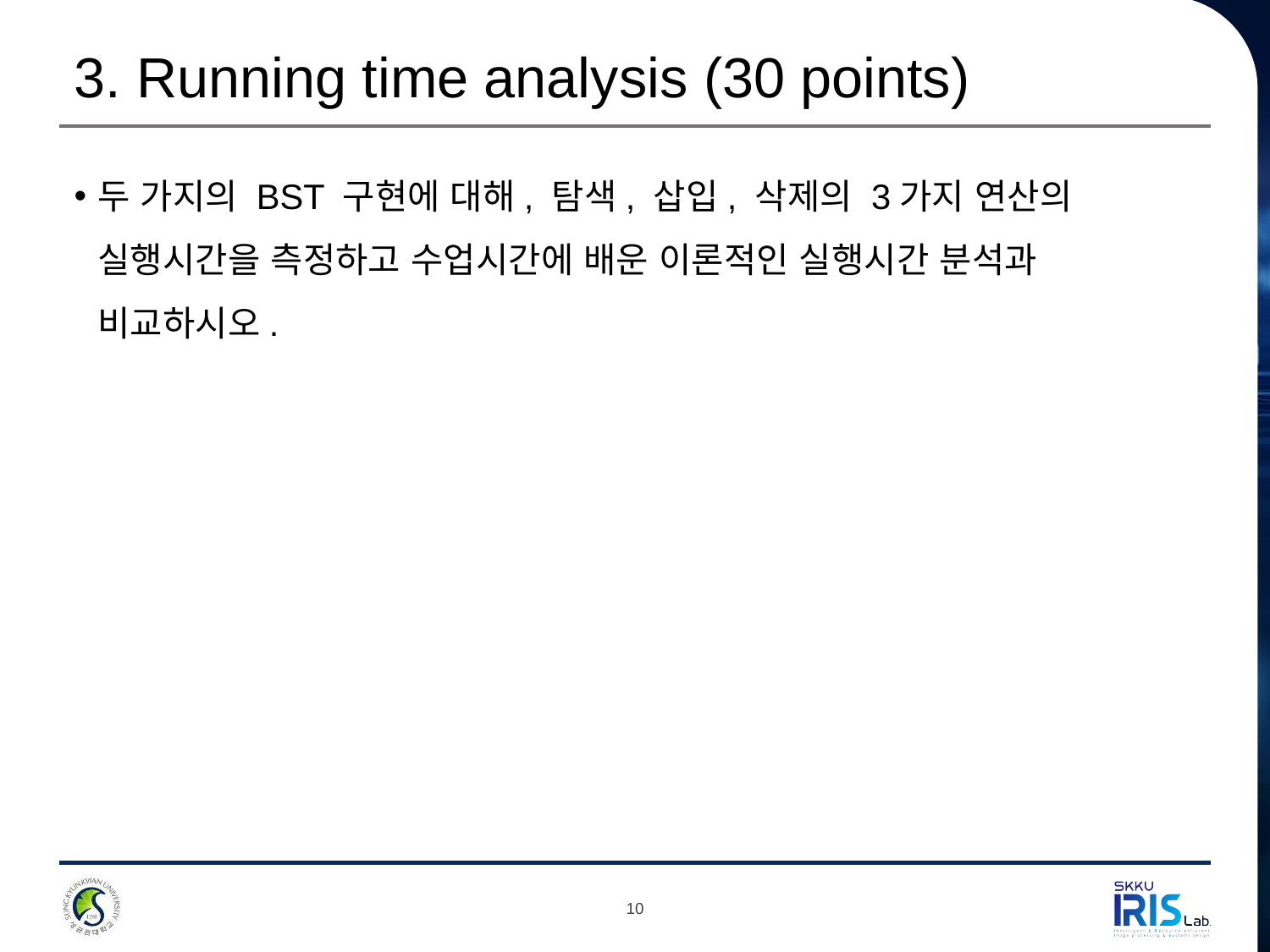

# 3. Running time analysis (30 points)
두 가지의 BST 구현에 대해, 탐색, 삽입, 삭제의 3가지 연산의 실행시간을 측정하고 수업시간에 배운 이론적인 실행시간 분석과 비교하시오.
10